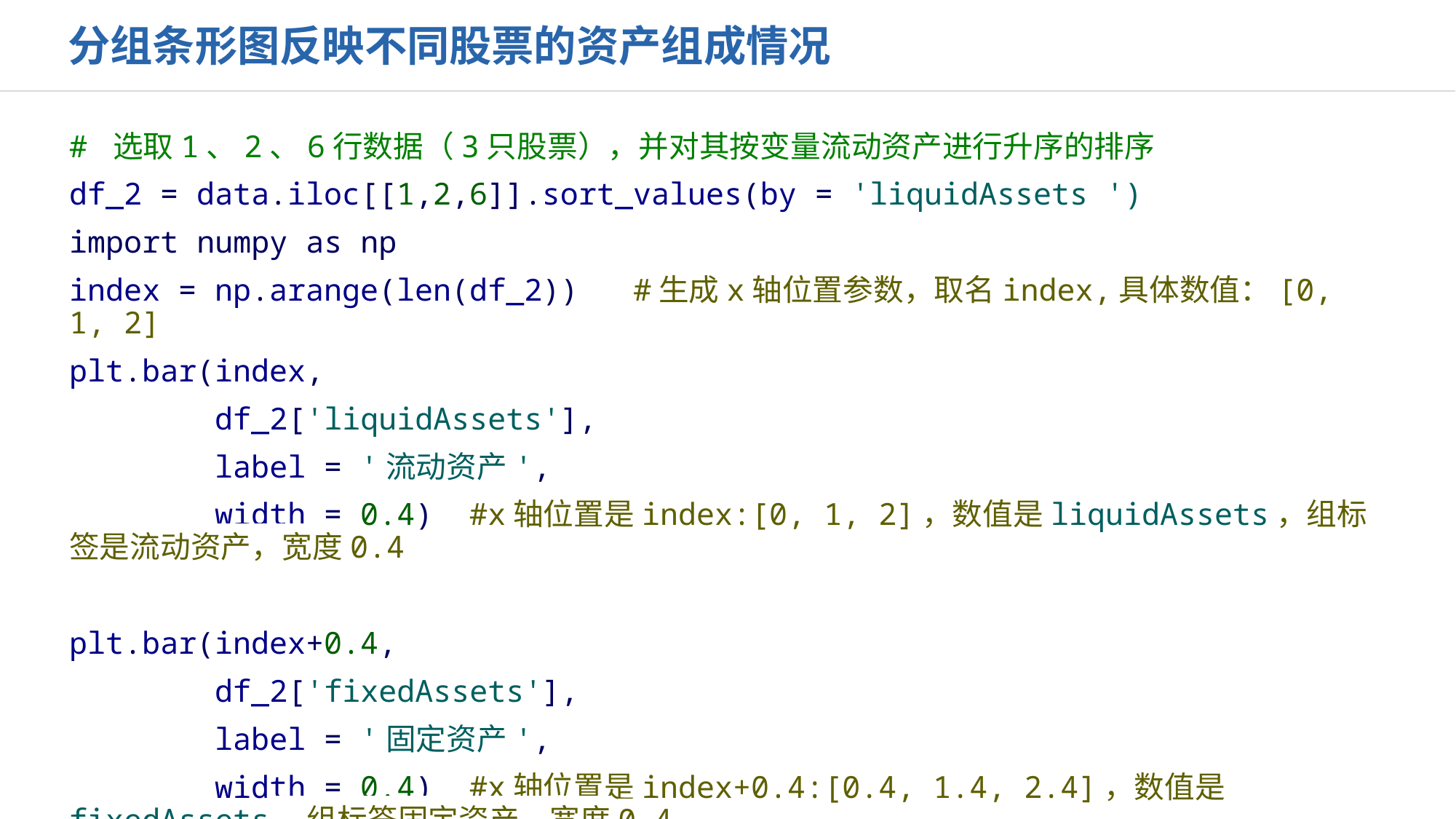

分组条形图反映不同股票的资产组成情况
# 选取1、2、6行数据（3只股票），并对其按变量流动资产进行升序的排序
df_2 = data.iloc[[1,2,6]].sort_values(by = 'liquidAssets ')
import numpy as np
index = np.arange(len(df_2))   #生成x轴位置参数，取名index,具体数值：[0, 1, 2]
plt.bar(index,
        df_2['liquidAssets'],
        label = '流动资产',
        width = 0.4)  #x轴位置是index:[0, 1, 2]，数值是liquidAssets，组标签是流动资产，宽度0.4

plt.bar(index+0.4,
        df_2['fixedAssets'],
        label = '固定资产',
        width = 0.4)  #x轴位置是index+0.4:[0.4, 1.4, 2.4]，数值是fixedAssets，组标签固定资产，宽度0.4